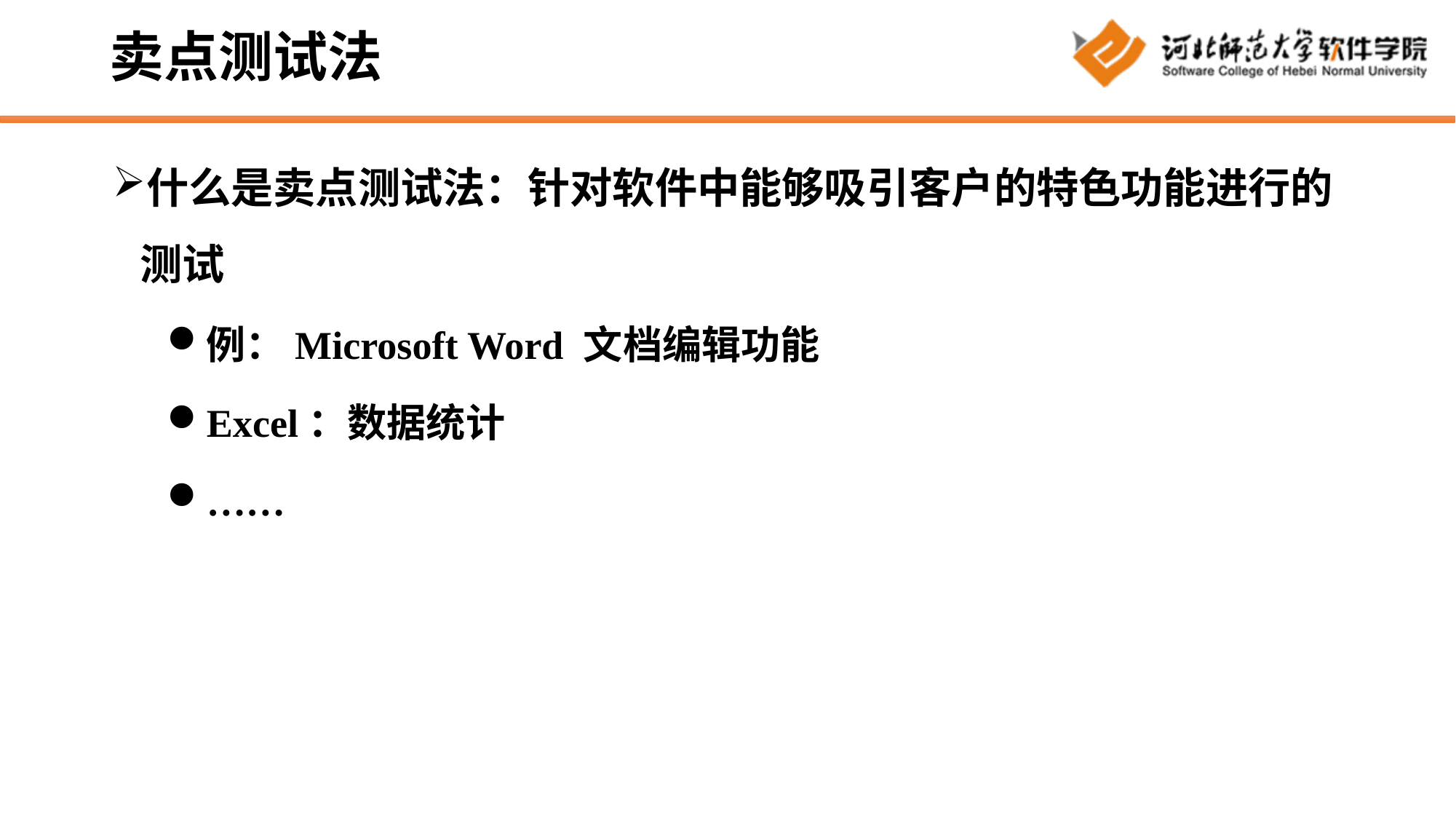

# 卖点测试法
什么是卖点测试法：针对软件中能够吸引客户的特色功能进行的测试
例：Microsoft Word 文档编辑功能
Excel：数据统计
……